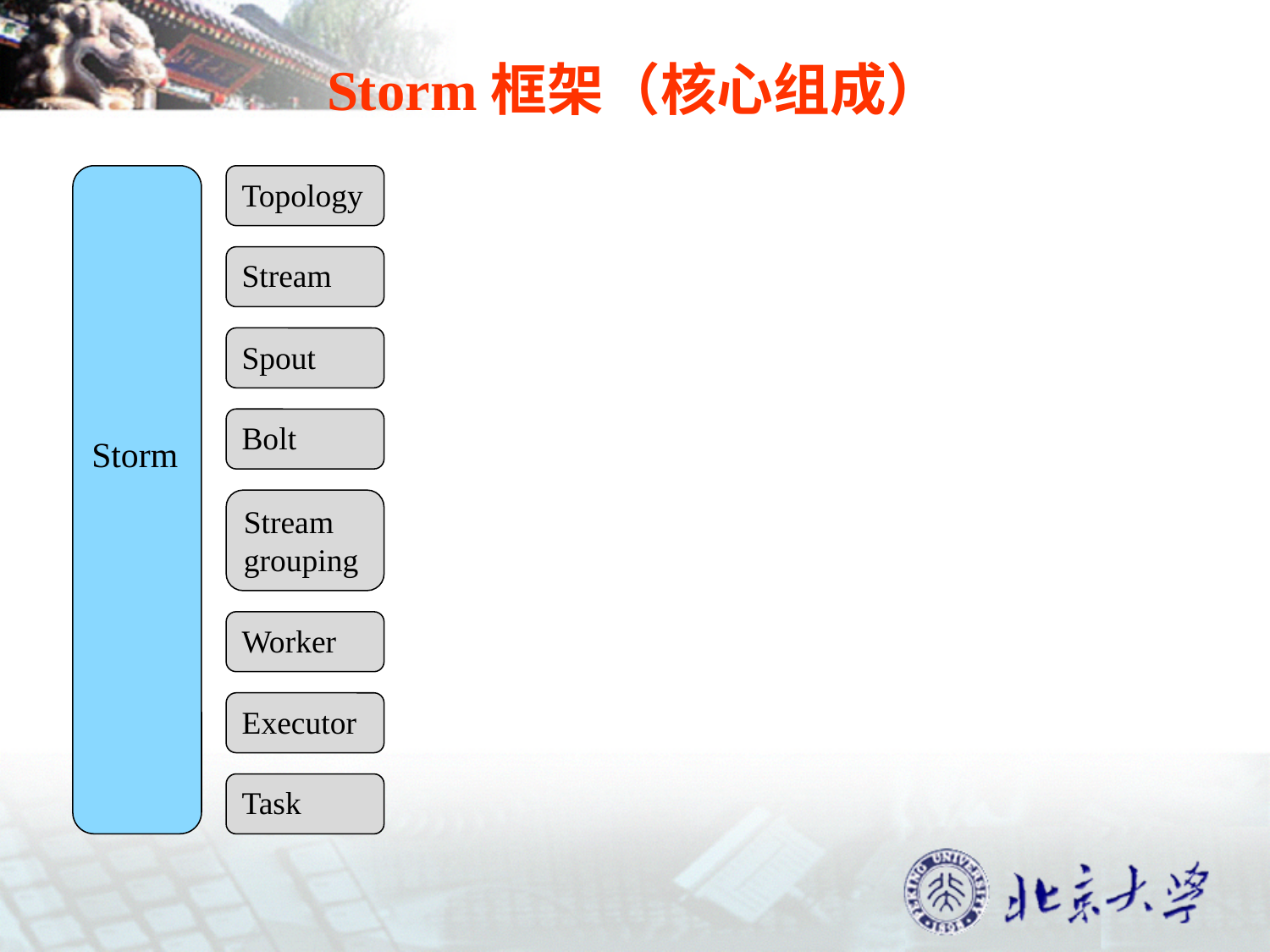

# Storm框架（核心组成）

Storm
Topology
Stream
Spout
Bolt
Stream
grouping
Worker
Executor
Task